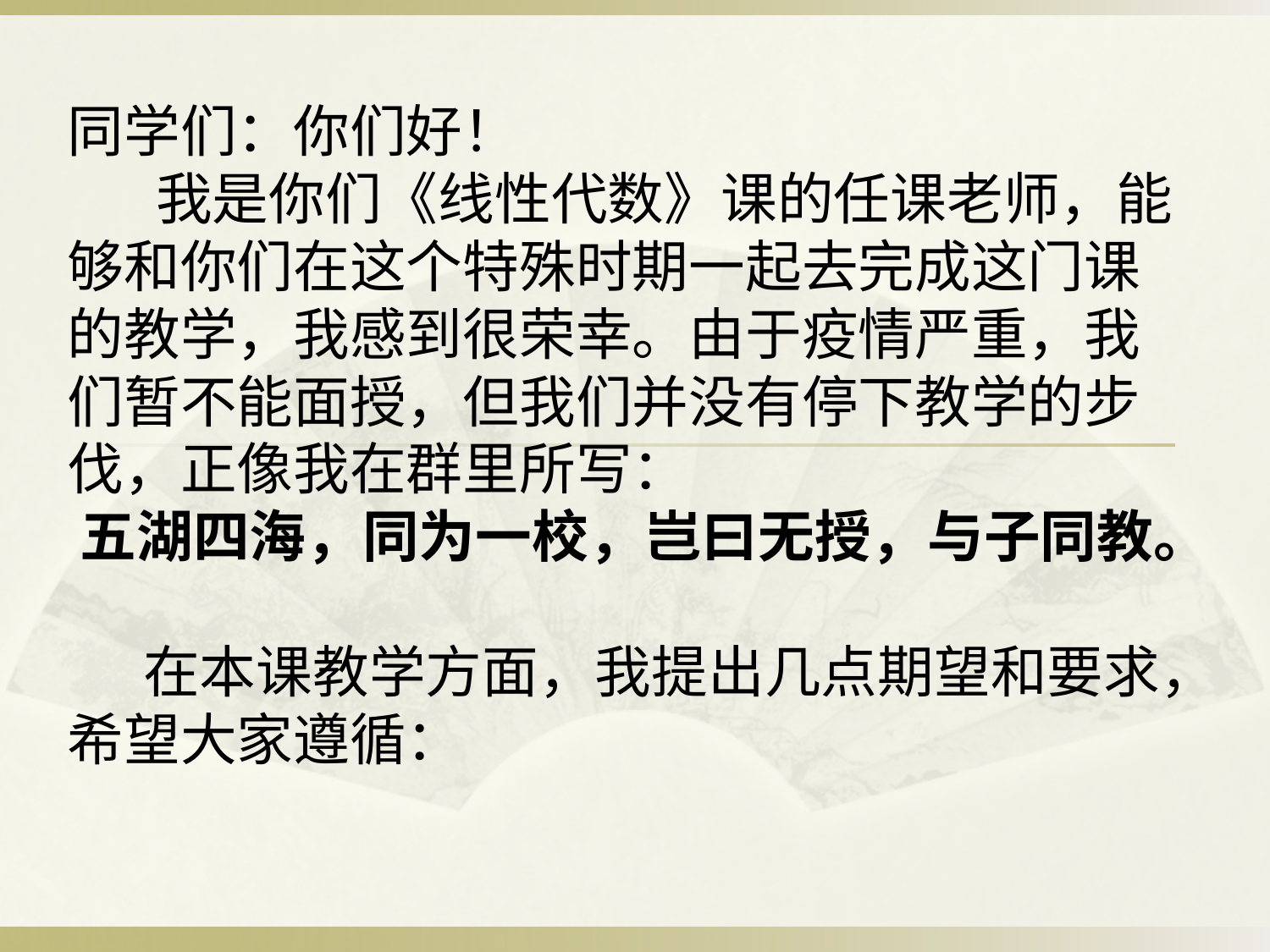

# 同学们：你们好！ 我是你们《线性代数》课的任课老师，能够和你们在这个特殊时期一起去完成这门课的教学，我感到很荣幸。由于疫情严重，我们暂不能面授，但我们并没有停下教学的步伐，正像我在群里所写： 五湖四海，同为一校，岂曰无授，与子同教。 在本课教学方面，我提出几点期望和要求，希望大家遵循：